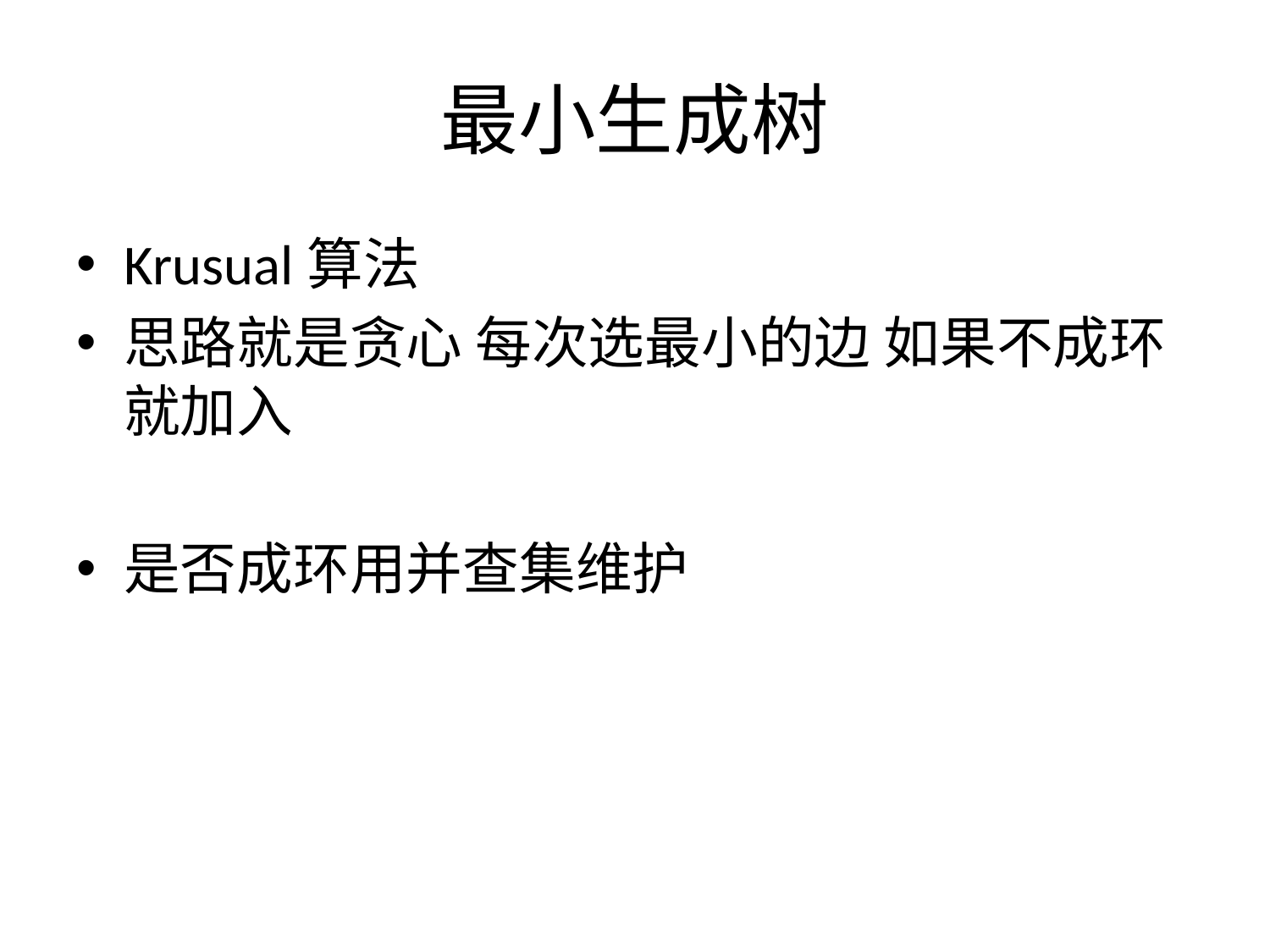

# 最小生成树
Krusual算法
思路就是贪心 每次选最小的边 如果不成环 就加入

是否成环用并查集维护